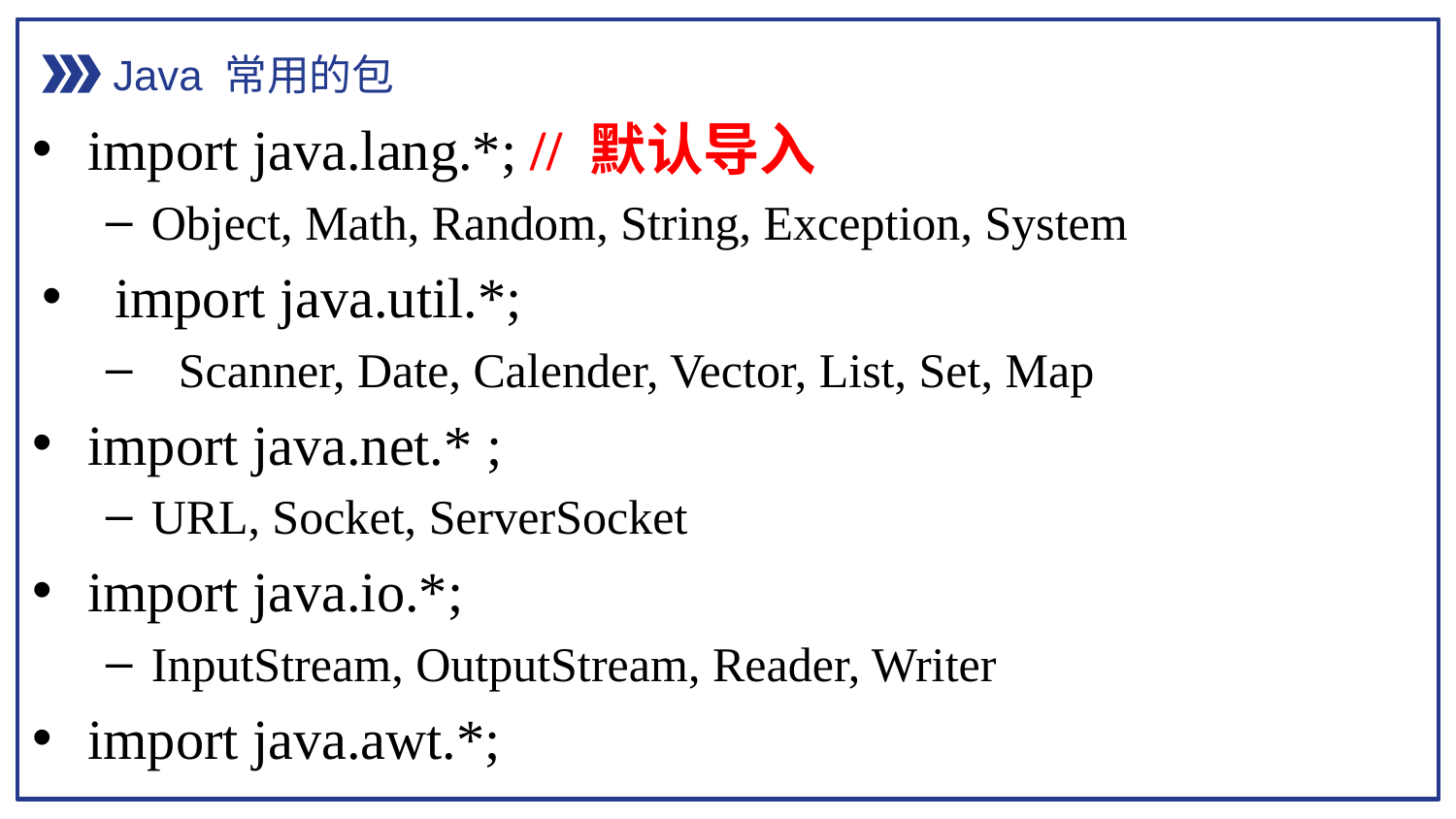

Java 常用的包

import java.lang.*; // 默认导入
Object, Math, Random, String, Exception, System
import java.util.*;
Scanner, Date, Calender, Vector, List, Set, Map
import java.net.* ;
URL, Socket, ServerSocket
import java.io.*;
InputStream, OutputStream, Reader, Writer
import java.awt.*;